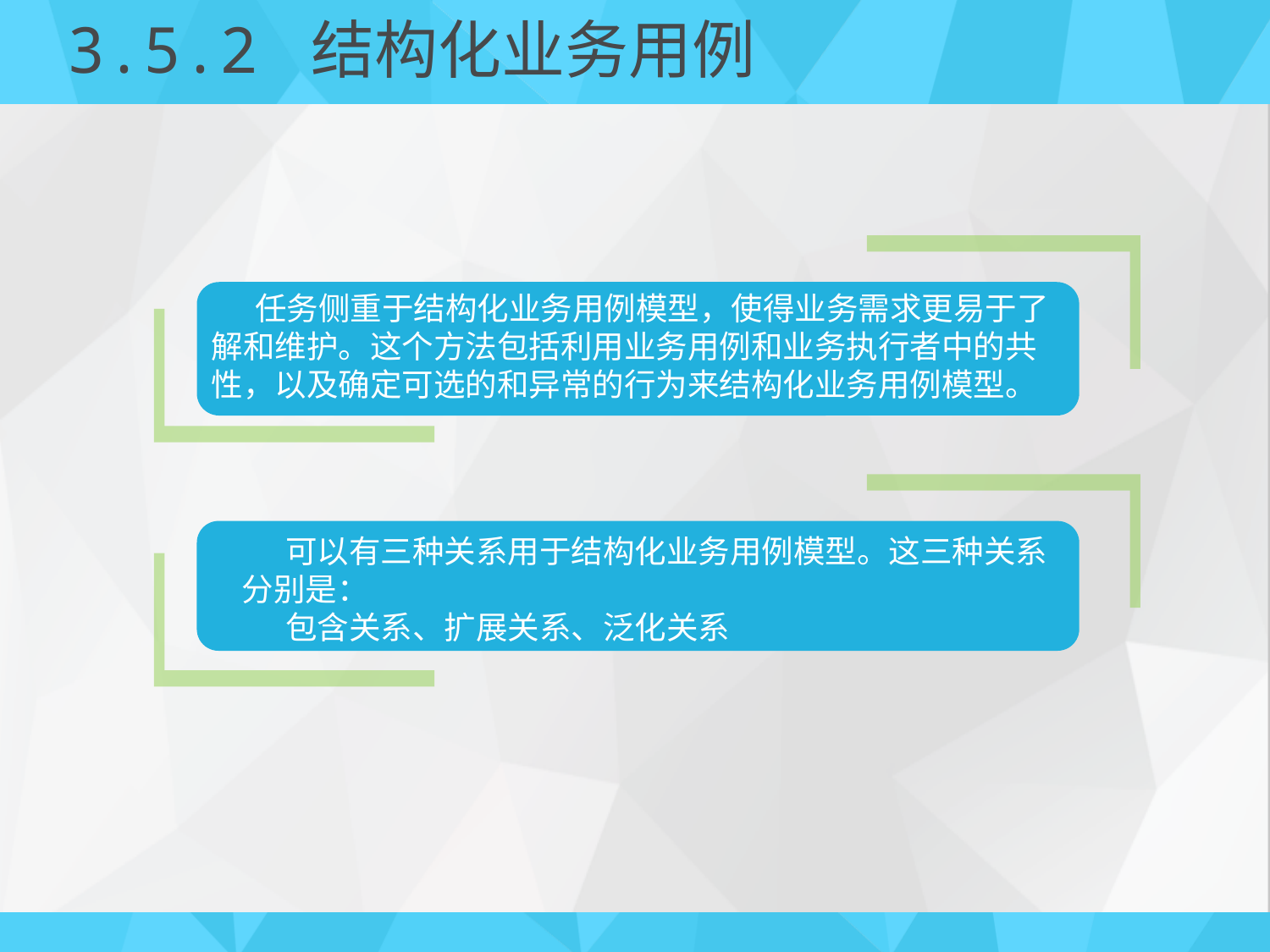

# 3.5.2 结构化业务用例

     任务侧重于结构化业务用例模型，使得业务需求更易于了解和维护。这个方法包括利用业务用例和业务执行者中的共性，以及确定可选的和异常的行为来结构化业务用例模型。

     可以有三种关系用于结构化业务用例模型。这三种关系分别是：
     包含关系、扩展关系、泛化关系